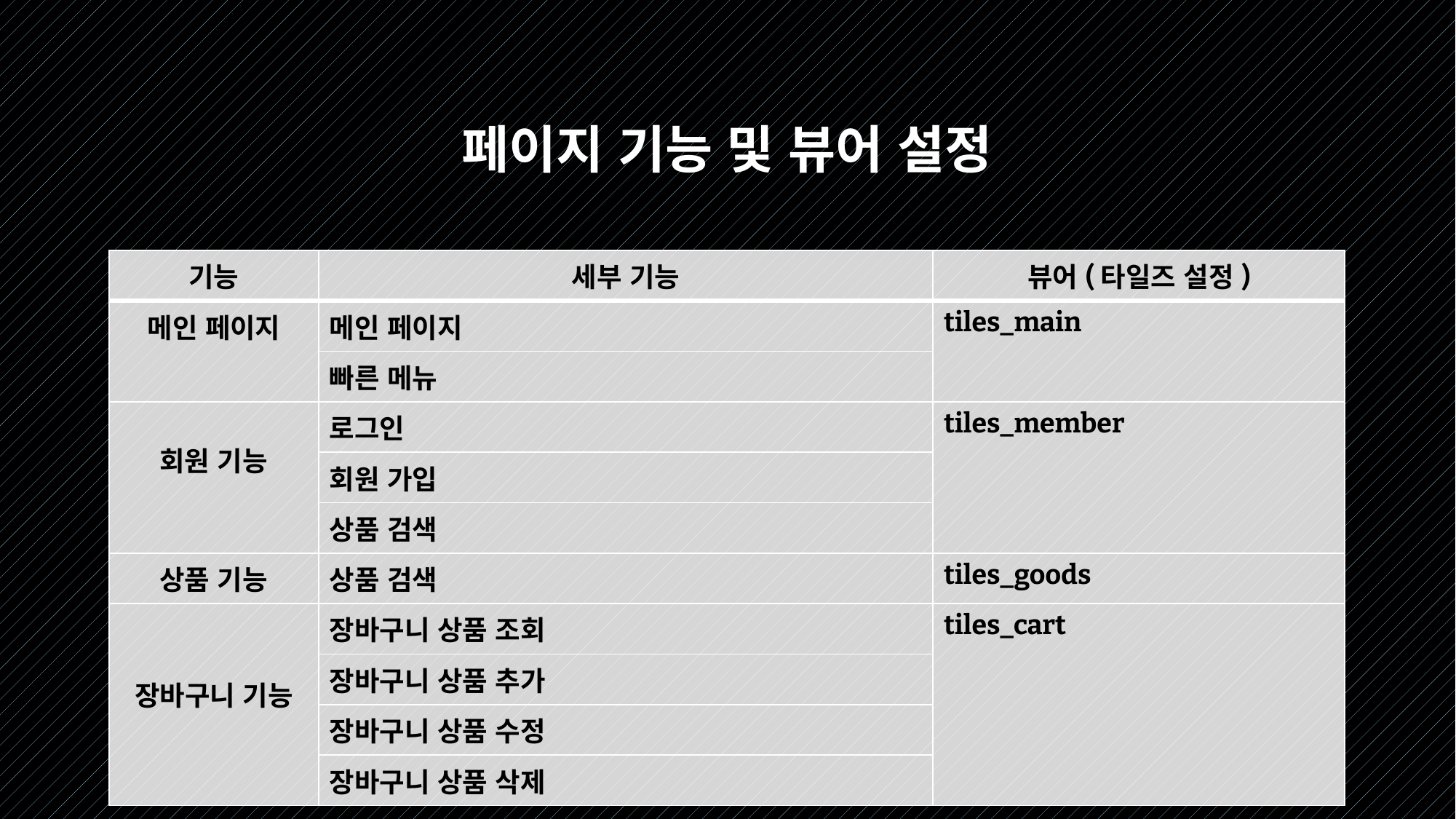

# 페이지 기능 및 뷰어 설정
| 기능 | 세부 기능 | 뷰어(타일즈 설정) |
| --- | --- | --- |
| 메인 페이지 | 메인 페이지 | tiles\_main |
|  | 빠른 메뉴 |  |
| 회원 기능 | 로그인 | tiles\_member |
|  | 회원 가입 |  |
|  | 상품 검색 |  |
| 상품 기능 | 상품 검색 | tiles\_goods |
| 장바구니 기능 | 장바구니 상품 조회 | tiles\_cart |
|  | 장바구니 상품 추가 |  |
|  | 장바구니 상품 수정 |  |
|  | 장바구니 상품 삭제 |  |